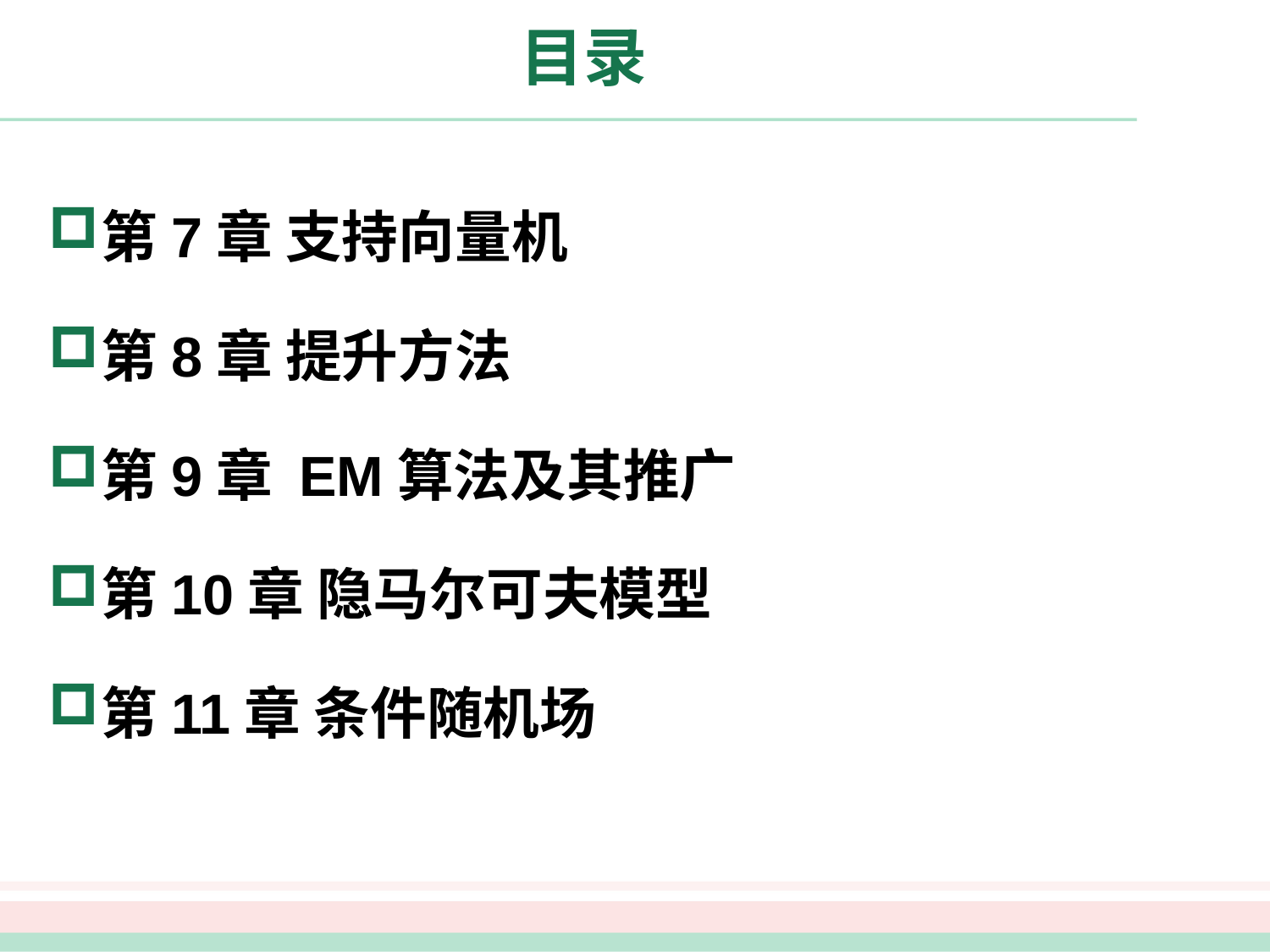

# 目录
第7章 支持向量机
第8章 提升方法
第9章 EM算法及其推广
第10章 隐马尔可夫模型
第11章 条件随机场